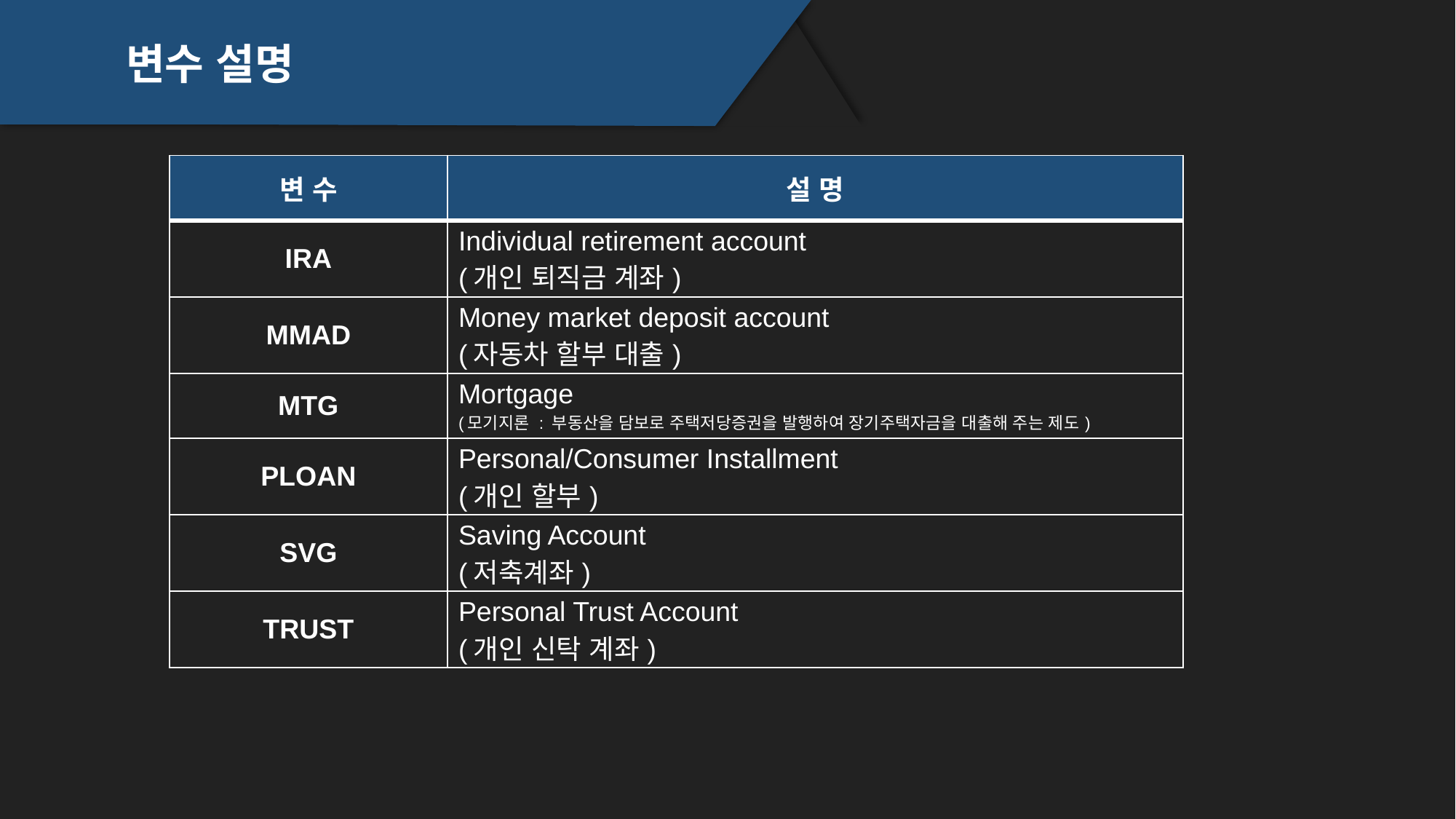

변수 설명
| 변 수 | 설 명 |
| --- | --- |
| IRA | Individual retirement account (개인 퇴직금 계좌) |
| MMAD | Money market deposit account (자동차 할부 대출) |
| MTG | Mortgage (모기지론 : 부동산을 담보로 주택저당증권을 발행하여 장기주택자금을 대출해 주는 제도) |
| PLOAN | Personal/Consumer Installment (개인 할부) |
| SVG | Saving Account (저축계좌) |
| TRUST | Personal Trust Account (개인 신탁 계좌) |